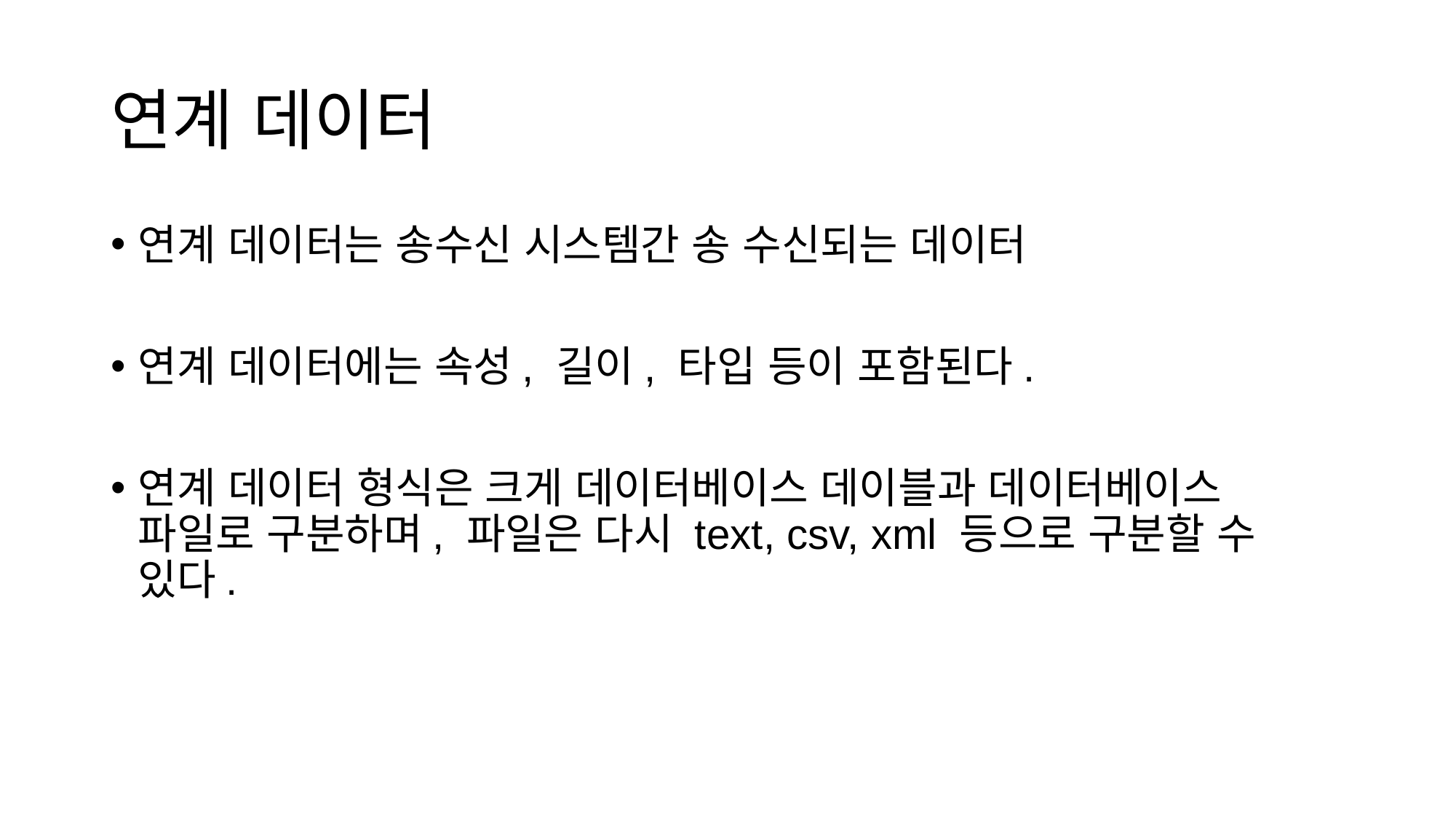

# 연계 데이터
연계 데이터는 송수신 시스템간 송 수신되는 데이터

연계 데이터에는 속성, 길이, 타입 등이 포함된다.

연계 데이터 형식은 크게 데이터베이스 데이블과 데이터베이스 파일로 구분하며, 파일은 다시 text, csv, xml 등으로 구분할 수 있다.